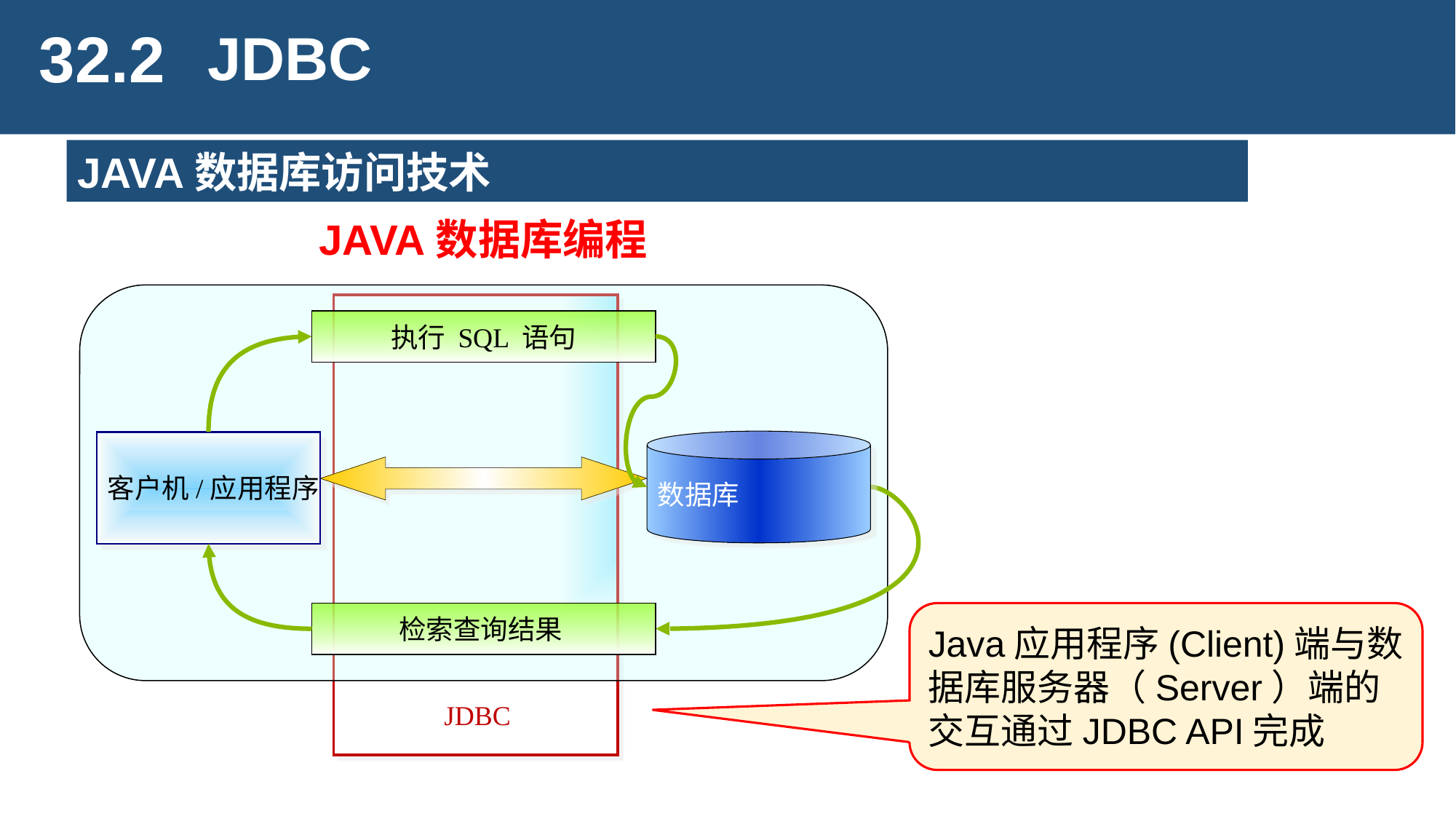

32.2
JDBC
JAVA数据库访问技术
JAVA数据库编程

执行 SQL 语句
数据库
客户机/应用程序

检索查询结果
Java应用程序(Client)端与数据库服务器（Server）端的交互通过JDBC API完成
JDBC